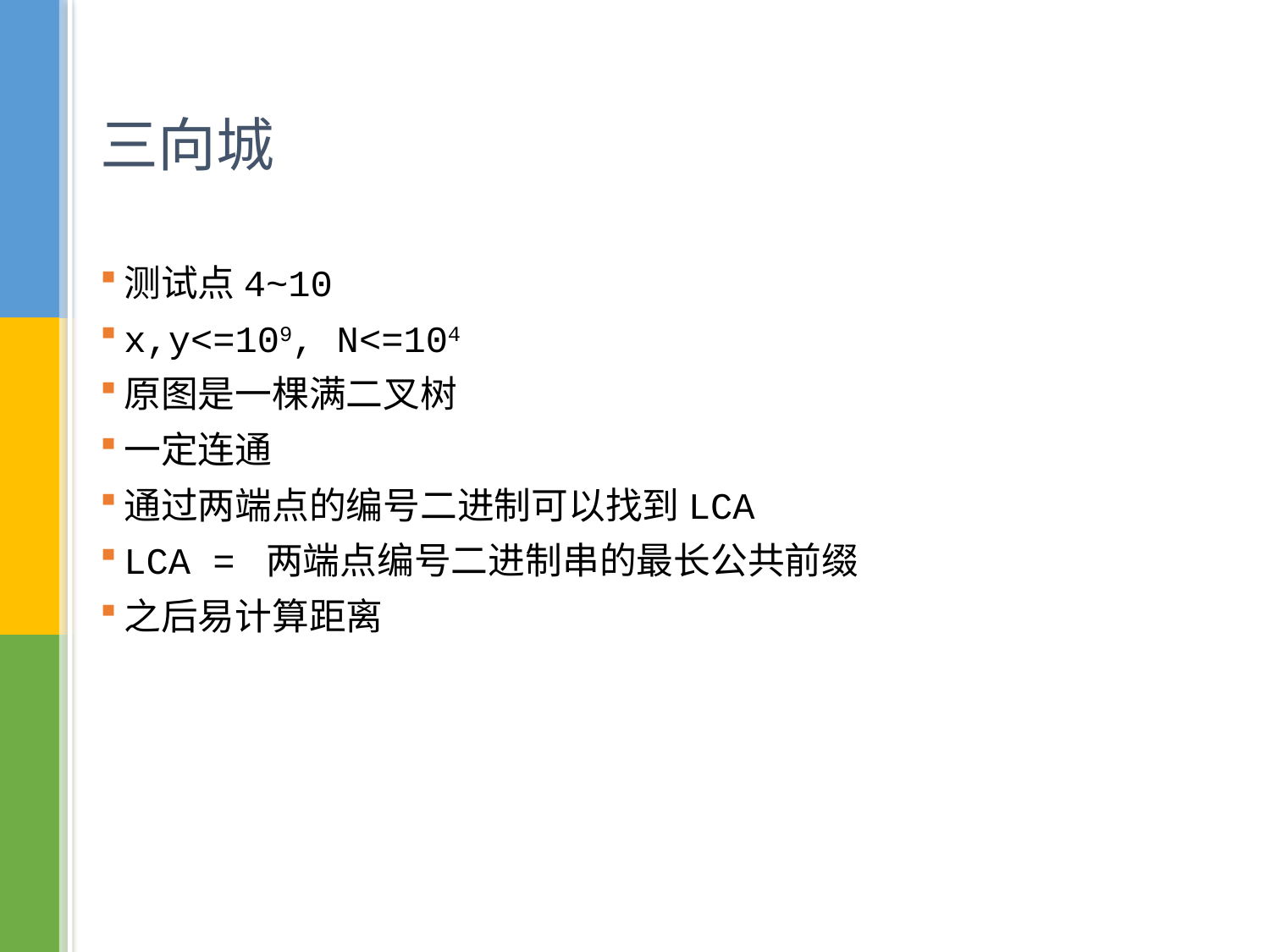

# 三向城
测试点4~10
x,y<=109, N<=104
原图是一棵满二叉树
一定连通
通过两端点的编号二进制可以找到LCA
LCA = 两端点编号二进制串的最长公共前缀
之后易计算距离